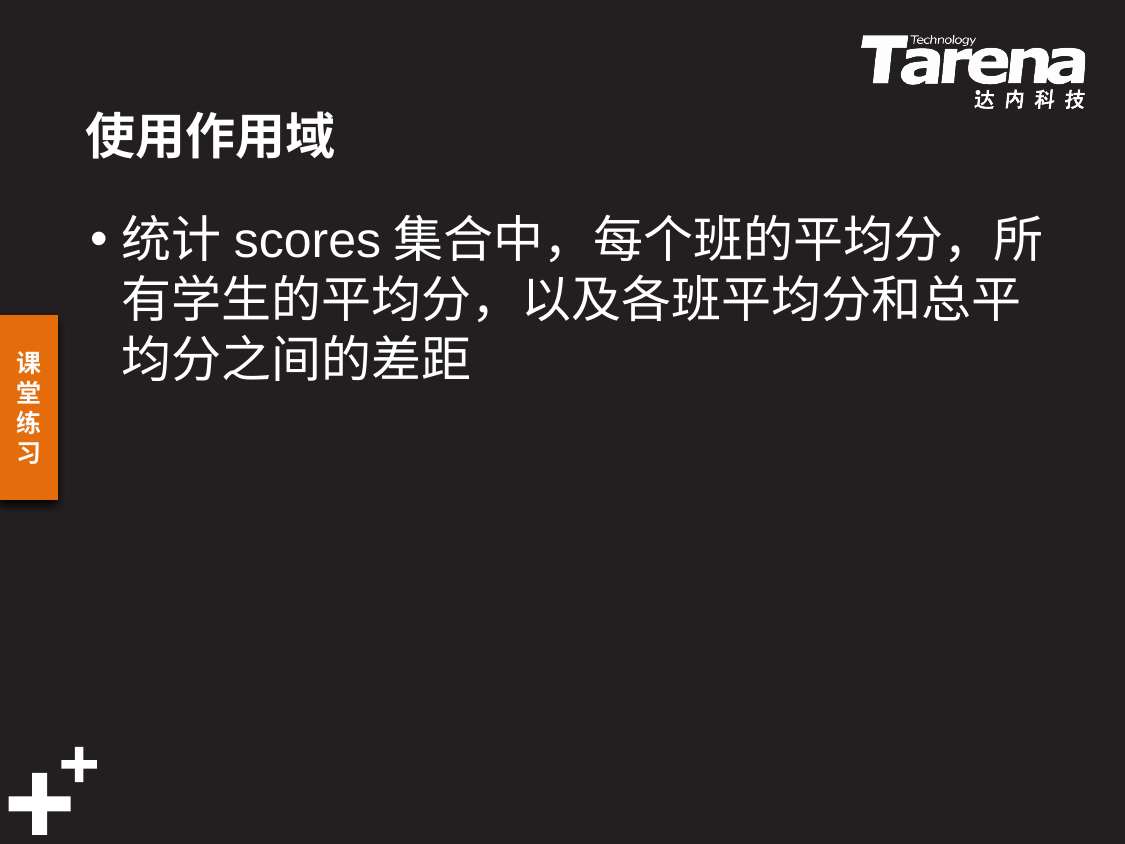

# 使用作用域
统计scores集合中，每个班的平均分，所有学生的平均分，以及各班平均分和总平均分之间的差距